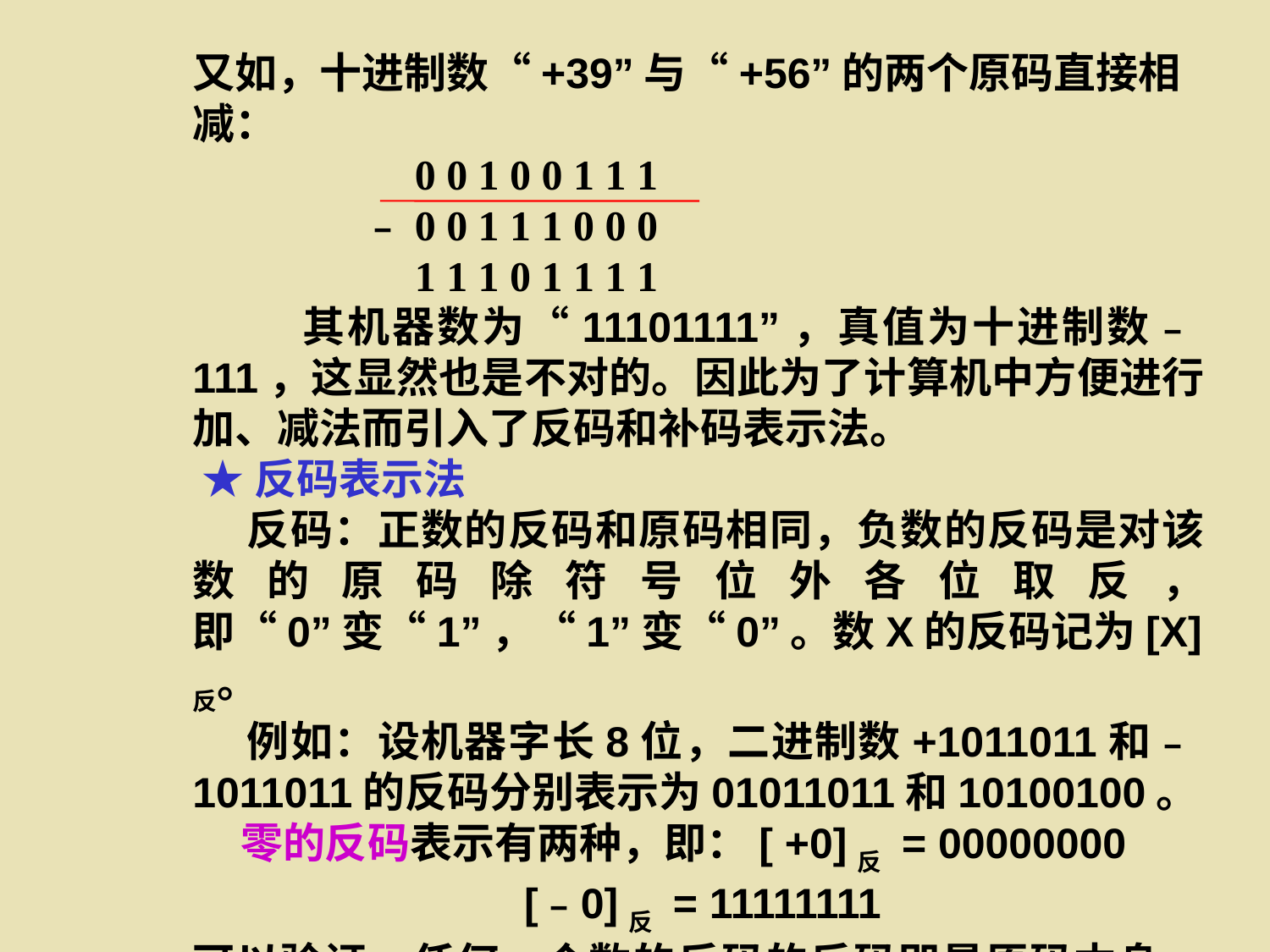

又如，十进制数“+39”与“+56”的两个原码直接相减：
                     0 0 1 0 0 1 1 1
                ﹣ 0 0 1 1 1 0 0 0
                     1 1 1 0 1 1 1 1
        其机器数为“11101111”，真值为十进制数﹣111，这显然也是不对的。因此为了计算机中方便进行加、减法而引入了反码和补码表示法。
 ★反码表示法
    反码：正数的反码和原码相同，负数的反码是对该数的原码除符号位外各位取反，即“0”变“1”，“1”变“0”。数X的反码记为[X]反。
    例如：设机器字长8位，二进制数+1011011和﹣1011011的反码分别表示为01011011和10100100。
    零的反码表示有两种，即：[ +0]反 = 00000000
                            [﹣0]反 = 11111111
可以验证，任何一个数的反码的反码即是原码本身。反码通常作为求补过程的中间形式。